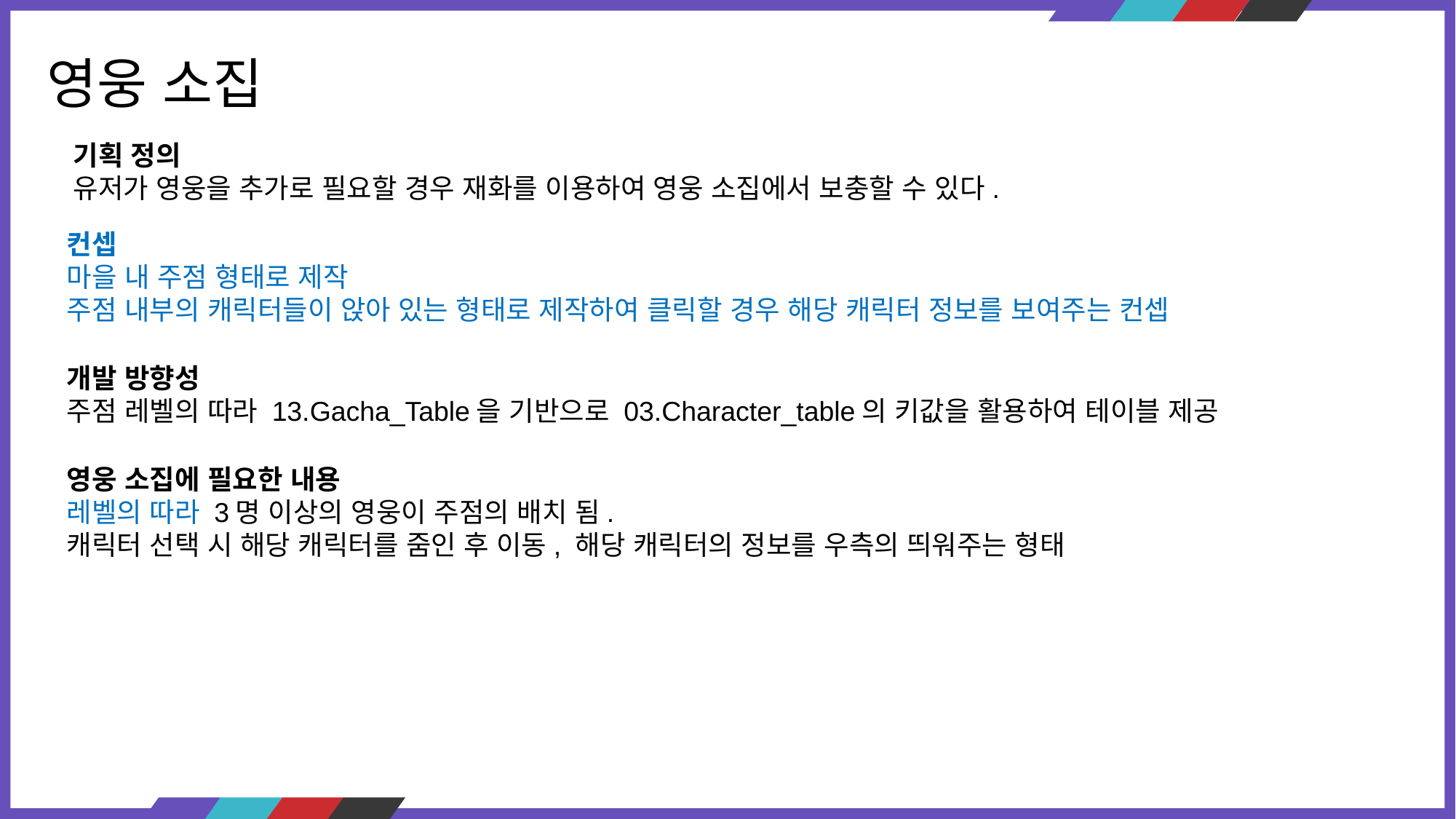

영웅 소집
기획 정의
유저가 영웅을 추가로 필요할 경우 재화를 이용하여 영웅 소집에서 보충할 수 있다.
컨셉
마을 내 주점 형태로 제작
주점 내부의 캐릭터들이 앉아 있는 형태로 제작하여 클릭할 경우 해당 캐릭터 정보를 보여주는 컨셉
개발 방향성
주점 레벨의 따라 13.Gacha_Table을 기반으로 03.Character_table의 키값을 활용하여 테이블 제공
영웅 소집에 필요한 내용
레벨의 따라 3명 이상의 영웅이 주점의 배치 됨.
캐릭터 선택 시 해당 캐릭터를 줌인 후 이동, 해당 캐릭터의 정보를 우측의 띄워주는 형태